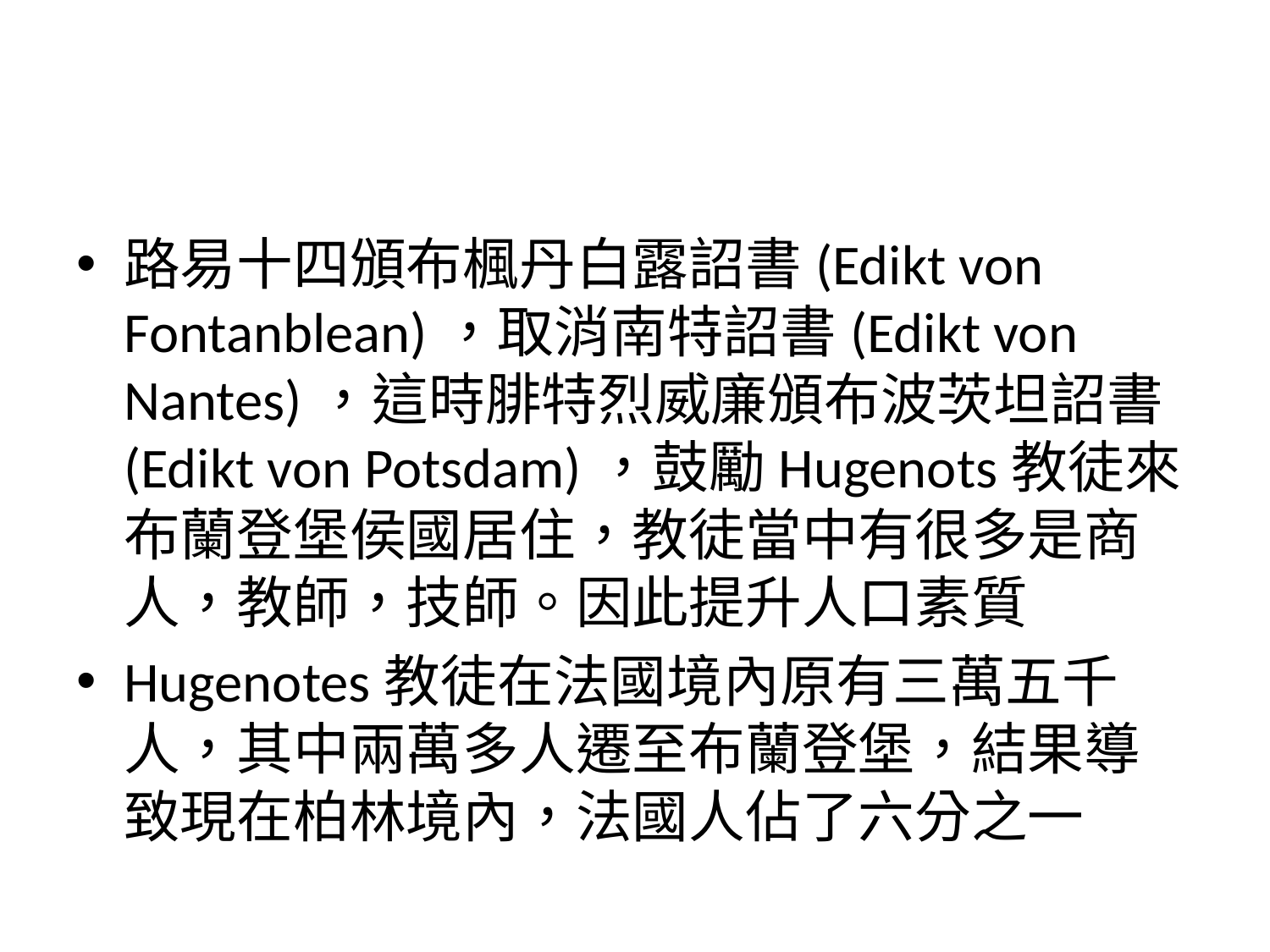

#
路易十四頒布楓丹白露詔書(Edikt von Fontanblean)，取消南特詔書(Edikt von Nantes)，這時腓特烈威廉頒布波茨坦詔書(Edikt von Potsdam)，鼓勵Hugenots教徒來布蘭登堡侯國居住，教徒當中有很多是商人，教師，技師。因此提升人口素質
Hugenotes教徒在法國境內原有三萬五千人，其中兩萬多人遷至布蘭登堡，結果導致現在柏林境內，法國人佔了六分之一